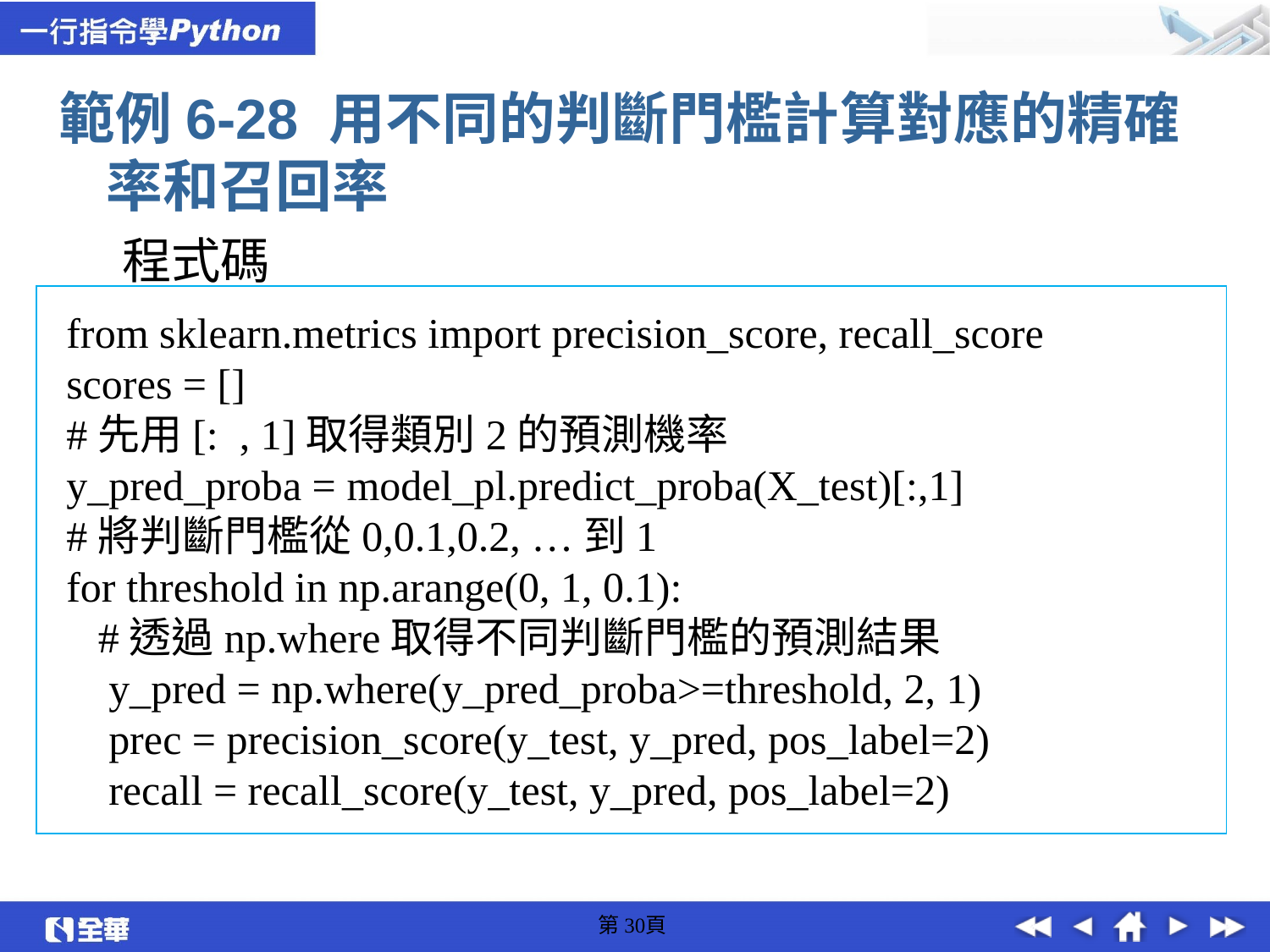

範例6-28 用不同的判斷門檻計算對應的精確率和召回率
程式碼
from sklearn.metrics import precision_score, recall_score
scores = []
#先用[:  , 1]取得類別2的預測機率
y_pred_proba = model_pl.predict_proba(X_test)[:,1]
#將判斷門檻從0,0.1,0.2, …到1
for threshold in np.arange(0, 1, 0.1):
   #透過np.where取得不同判斷門檻的預測結果
    y_pred = np.where(y_pred_proba>=threshold, 2, 1)
    prec = precision_score(y_test, y_pred, pos_label=2)
    recall = recall_score(y_test, y_pred, pos_label=2)